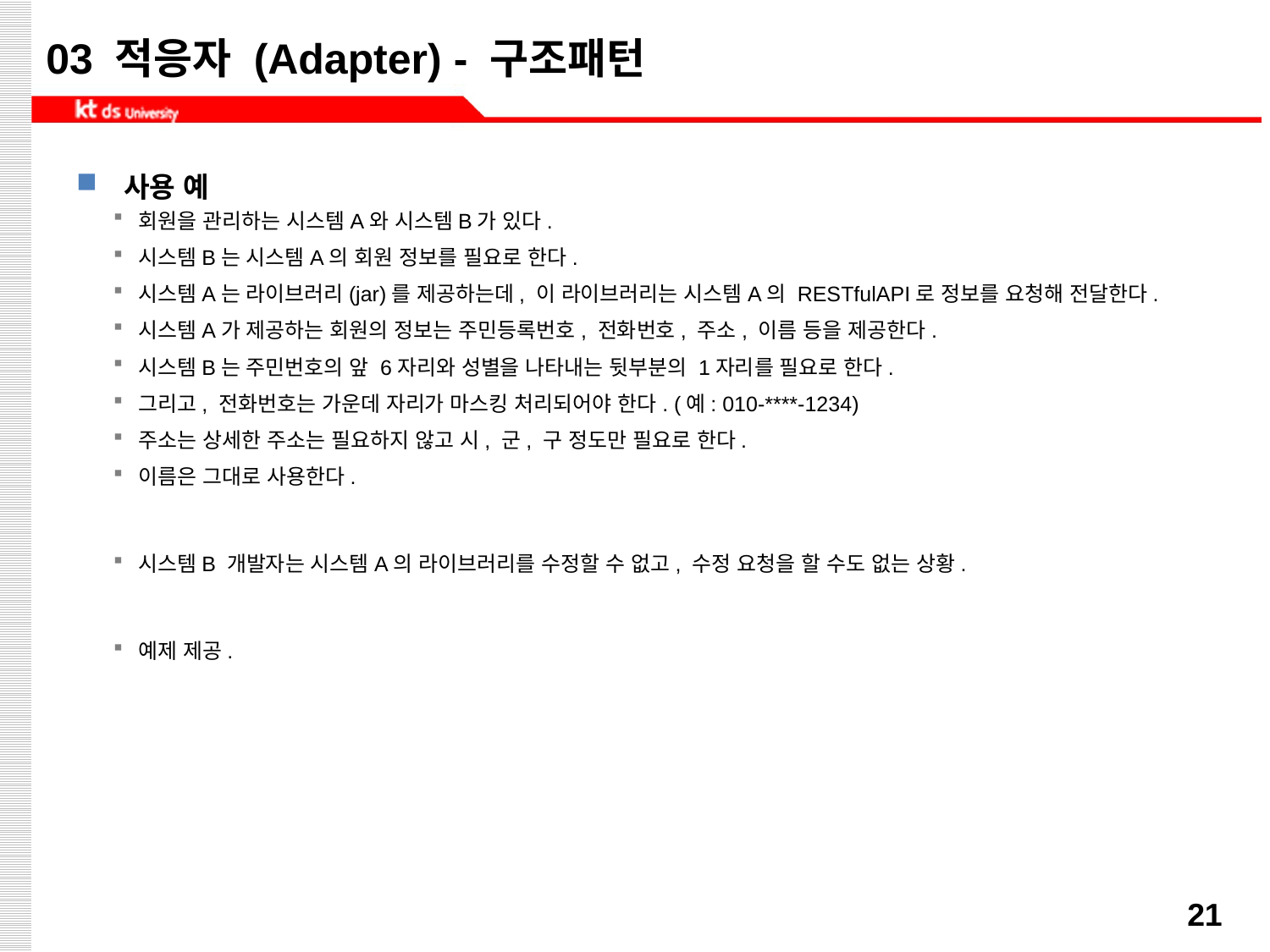

# 03 적응자 (Adapter) - 구조패턴
사용 예
회원을 관리하는 시스템A와 시스템B가 있다.
시스템B는 시스템A의 회원 정보를 필요로 한다.
시스템A는 라이브러리(jar)를 제공하는데, 이 라이브러리는 시스템A의 RESTfulAPI로 정보를 요청해 전달한다.
시스템A가 제공하는 회원의 정보는 주민등록번호, 전화번호, 주소, 이름 등을 제공한다.
시스템B는 주민번호의 앞 6자리와 성별을 나타내는 뒷부분의 1자리를 필요로 한다.
그리고, 전화번호는 가운데 자리가 마스킹 처리되어야 한다. (예: 010-****-1234)
주소는 상세한 주소는 필요하지 않고 시, 군, 구 정도만 필요로 한다.
이름은 그대로 사용한다.

시스템B 개발자는 시스템A의 라이브러리를 수정할 수 없고, 수정 요청을 할 수도 없는 상황.

예제 제공.